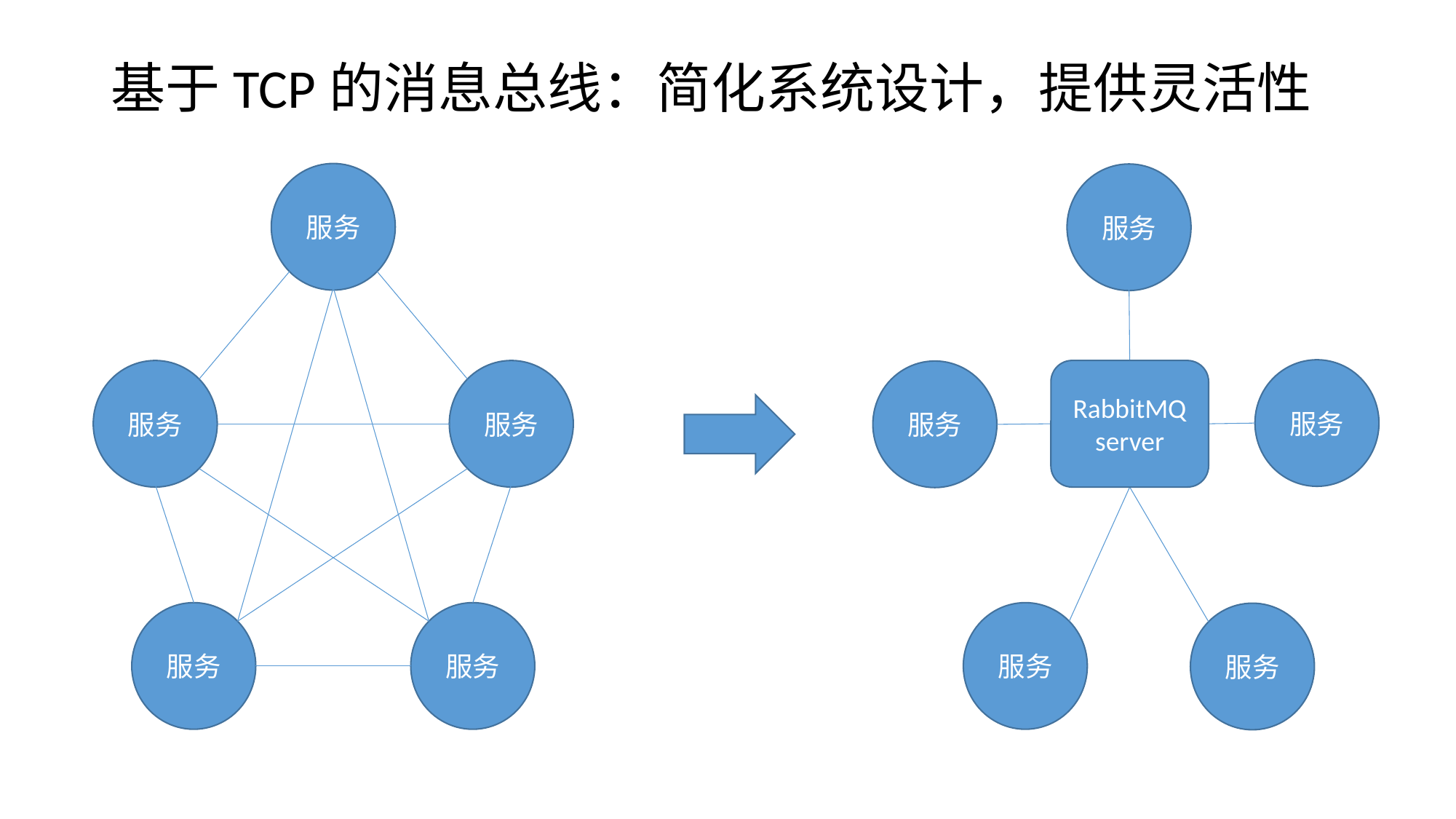

# 基于TCP的消息总线：简化系统设计，提供灵活性
服务
服务
服务
服务
服务
RabbitMQ
server
服务

服务
服务
服务
服务